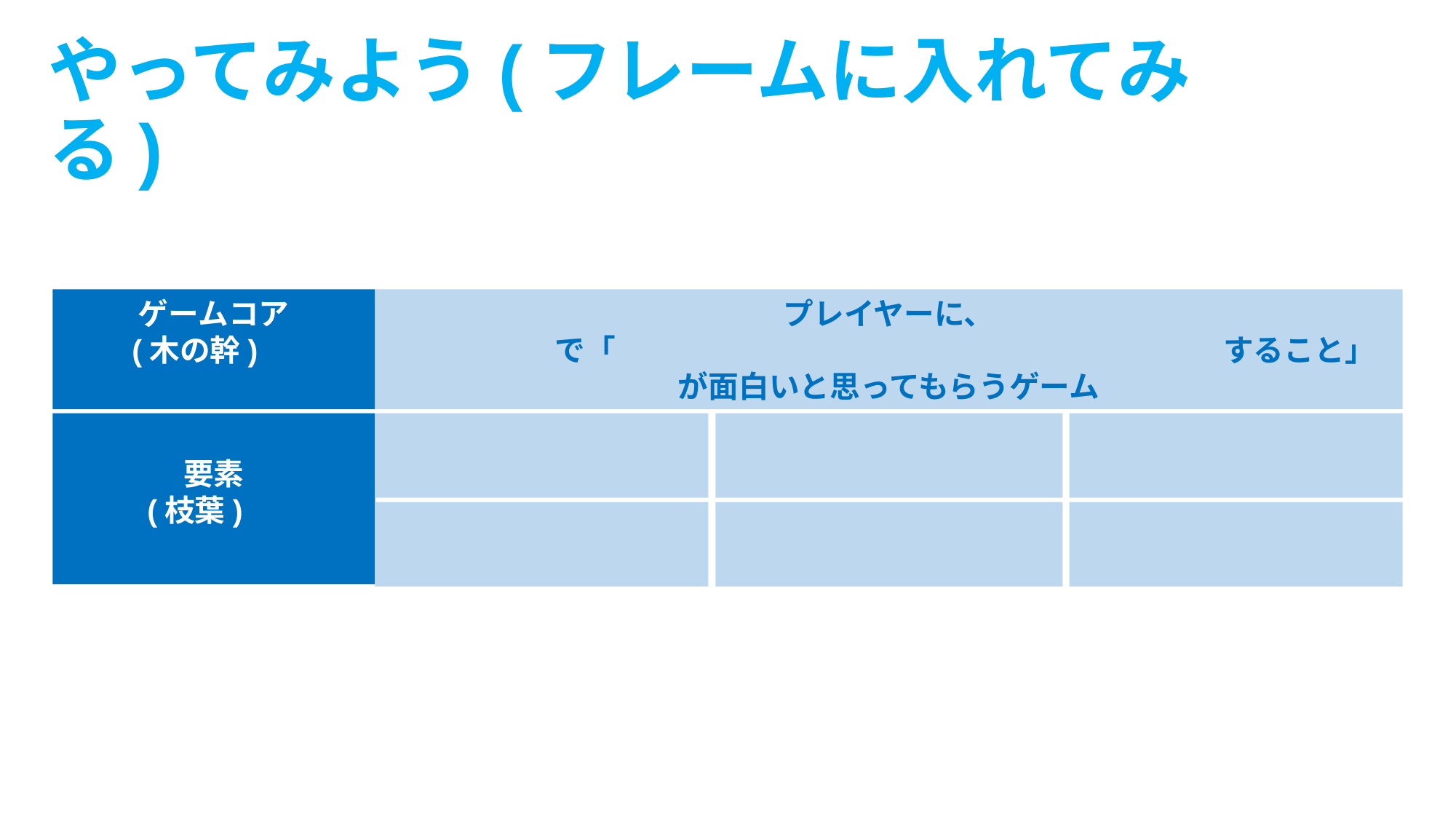

# やってみよう(フレームに入れてみる)
ゲームコア
(木の幹)

プレイヤーに、
　　　　　で「　　　　　　　　　　　　　　　　　　　　すること」
が面白いと思ってもらうゲーム

要素
(枝葉)